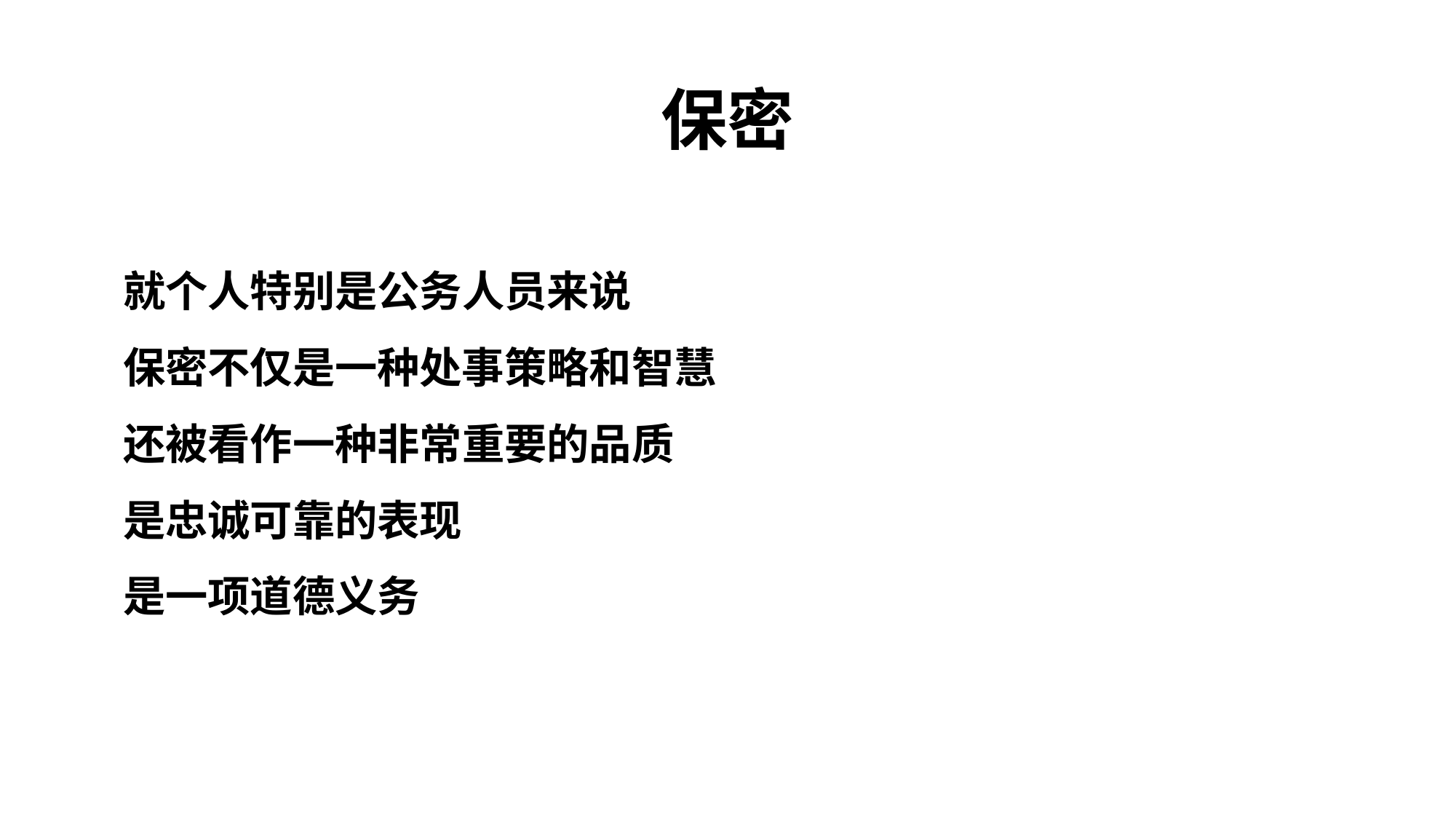

# 保密
就个人特别是公务人员来说
保密不仅是一种处事策略和智慧
还被看作一种非常重要的品质
是忠诚可靠的表现
是一项道德义务